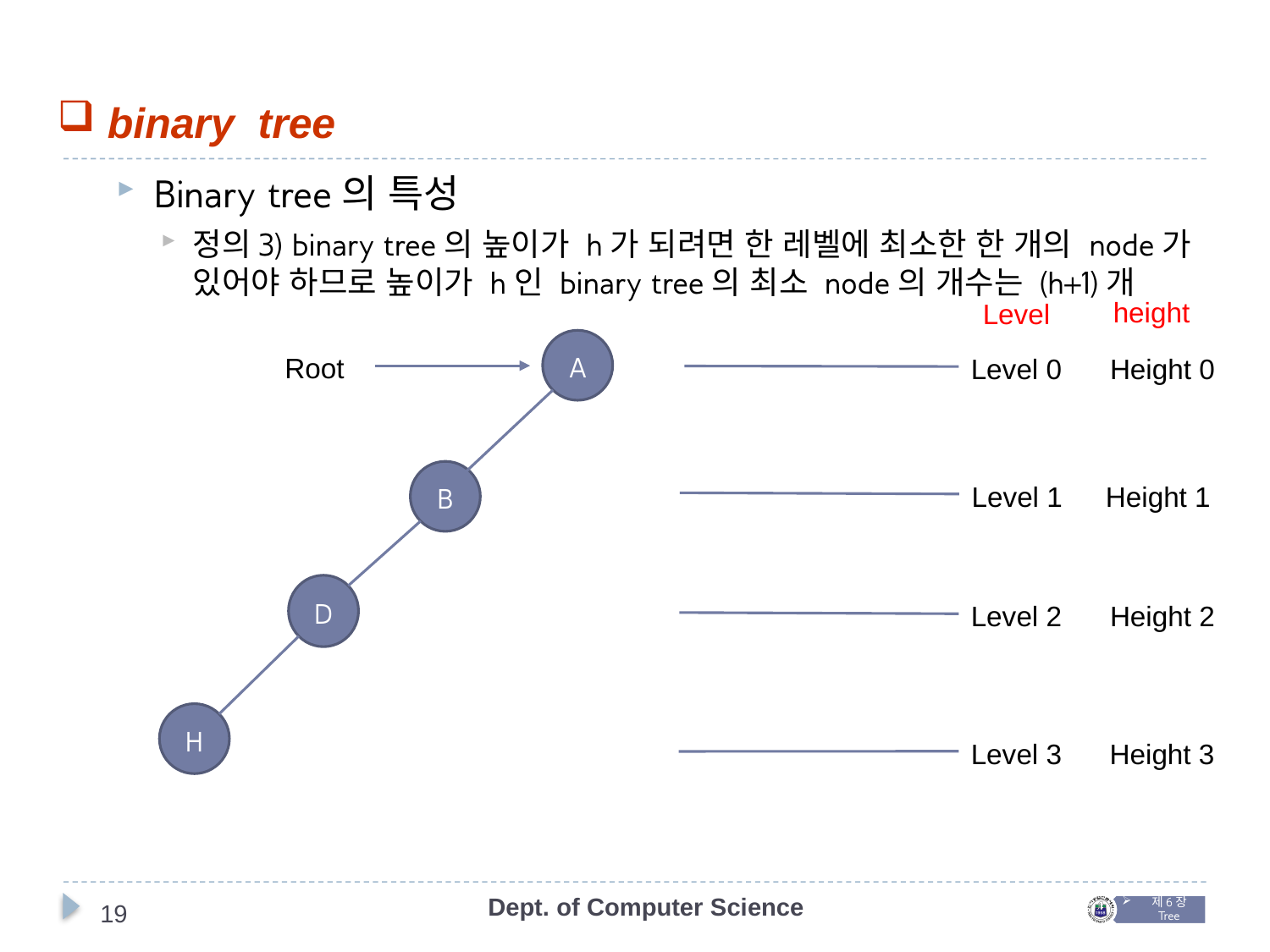

binary  tree
Binary tree의 특성
정의3) binary tree의 높이가 h가 되려면 한 레벨에 최소한 한 개의 node가 있어야 하므로 높이가 h인 binary tree의 최소 node의 개수는 (h+1)개

height
Level
A
Root
Level 0
Height 0
B
Level 1
Height 1
D
Level 2
Height 2
H
Level 3
Height 3
Dept. of Computer Science
19